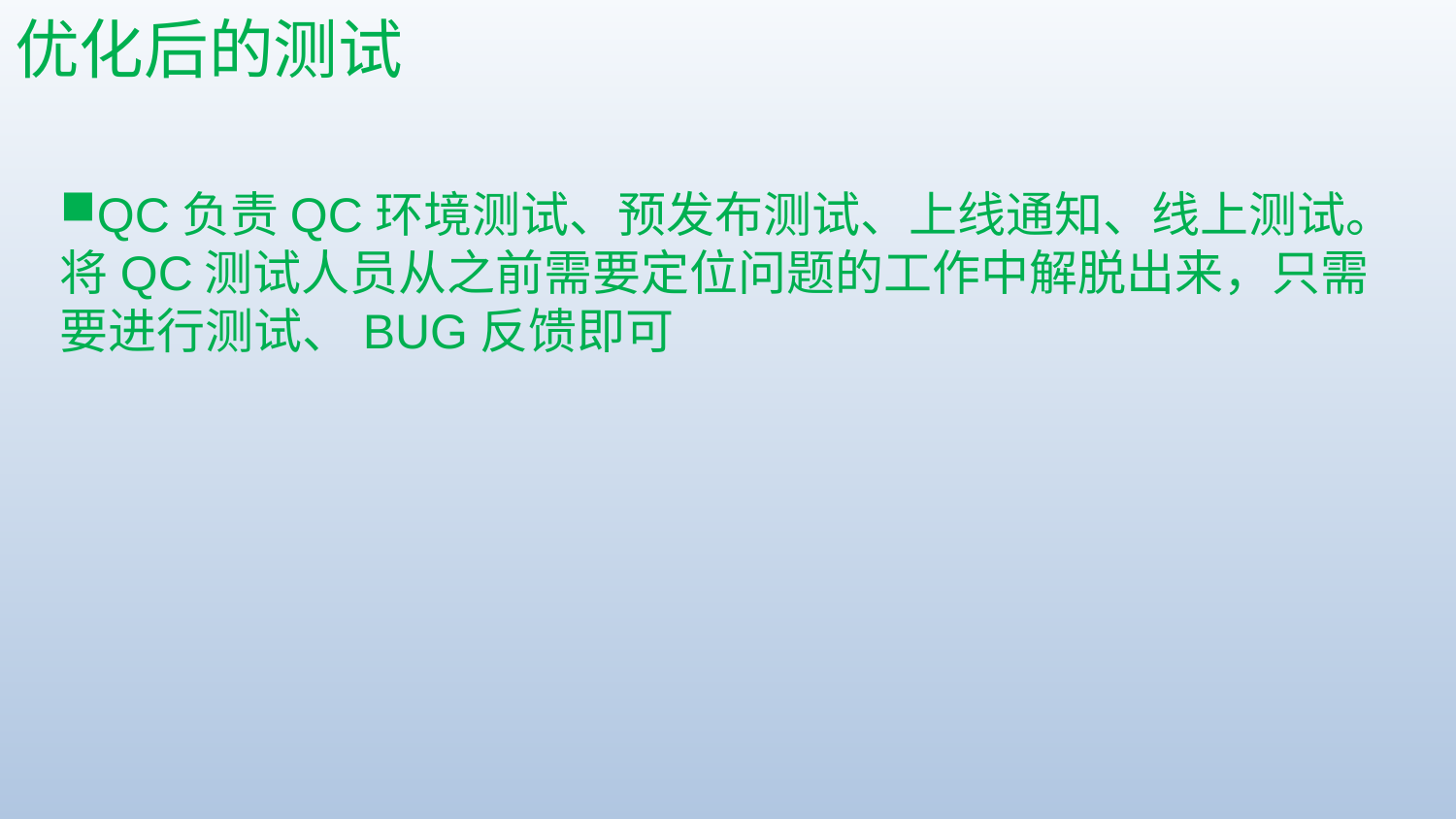

# 优化后的测试

QC负责QC环境测试、预发布测试、上线通知、线上测试。将QC测试人员从之前需要定位问题的工作中解脱出来，只需要进行测试、BUG反馈即可